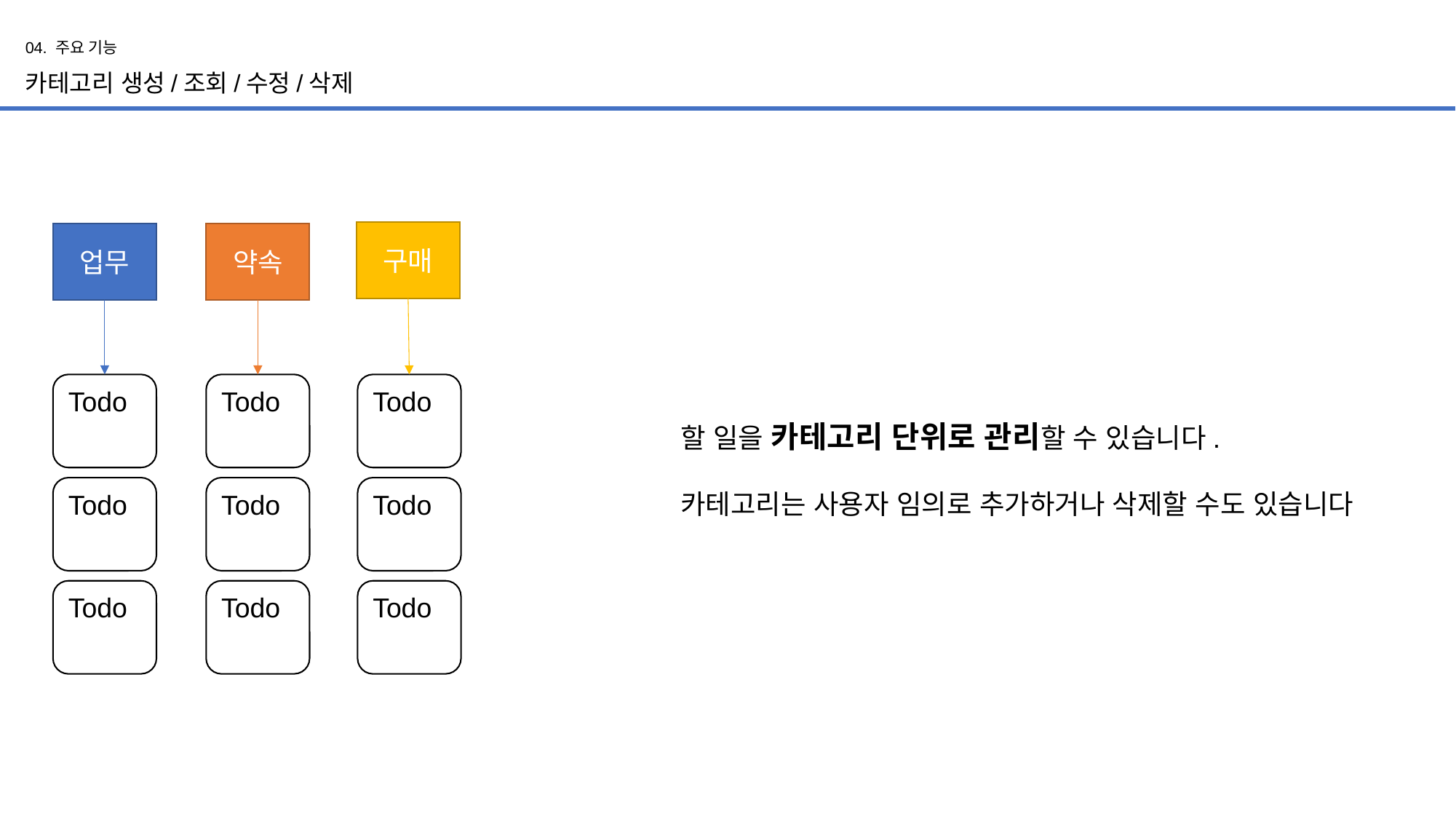

04. 주요 기능
카테고리 생성/조회/수정/삭제
구매
약속
업무
Todo
Todo
Todo
할 일을 카테고리 단위로 관리할 수 있습니다.

카테고리는 사용자 임의로 추가하거나 삭제할 수도 있습니다
Todo
Todo
Todo
Todo
Todo
Todo